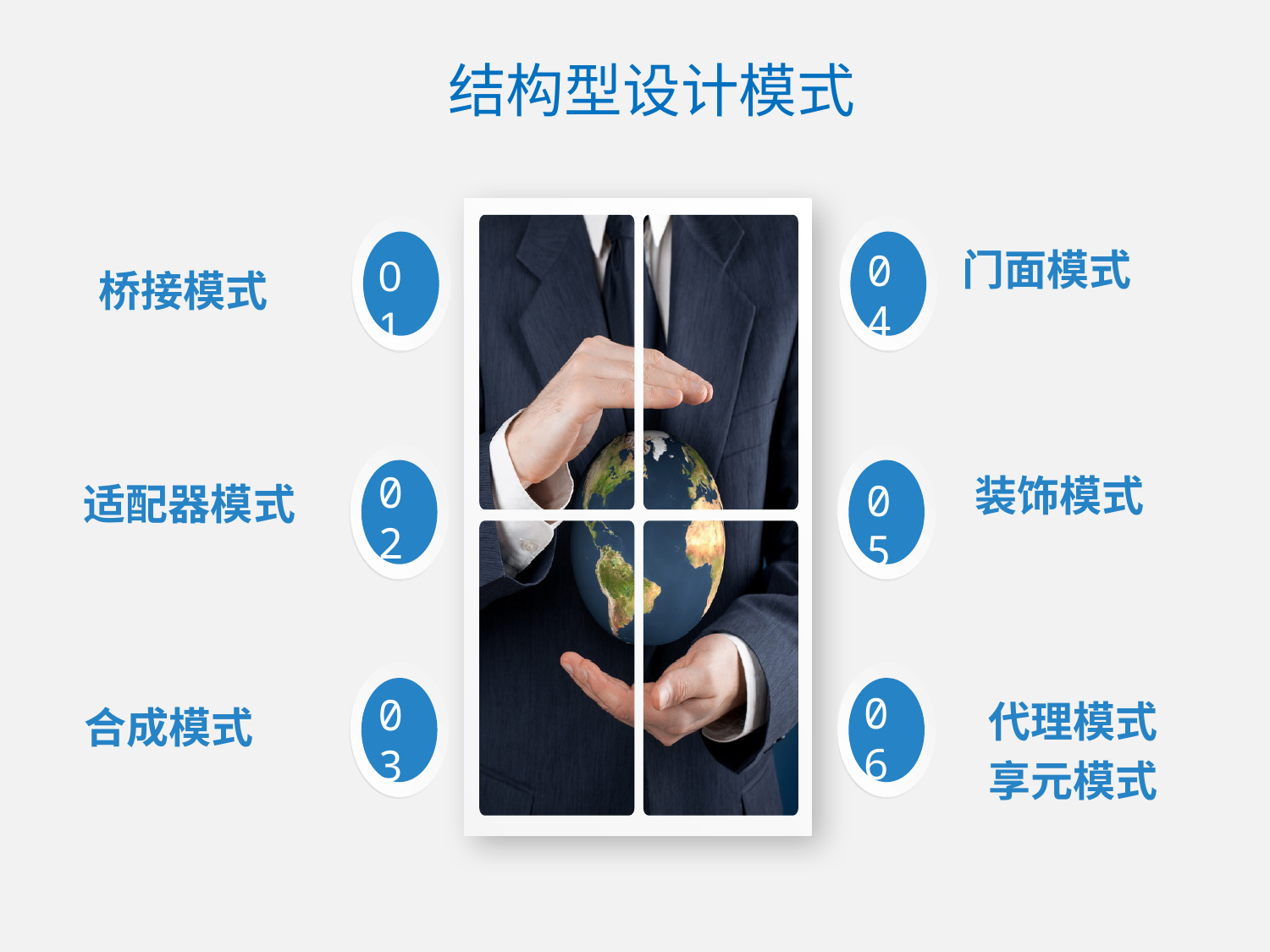

# 结构型设计模式
门面模式
桥接模式
装饰模式
适配器模式
代理模式
享元模式
合成模式